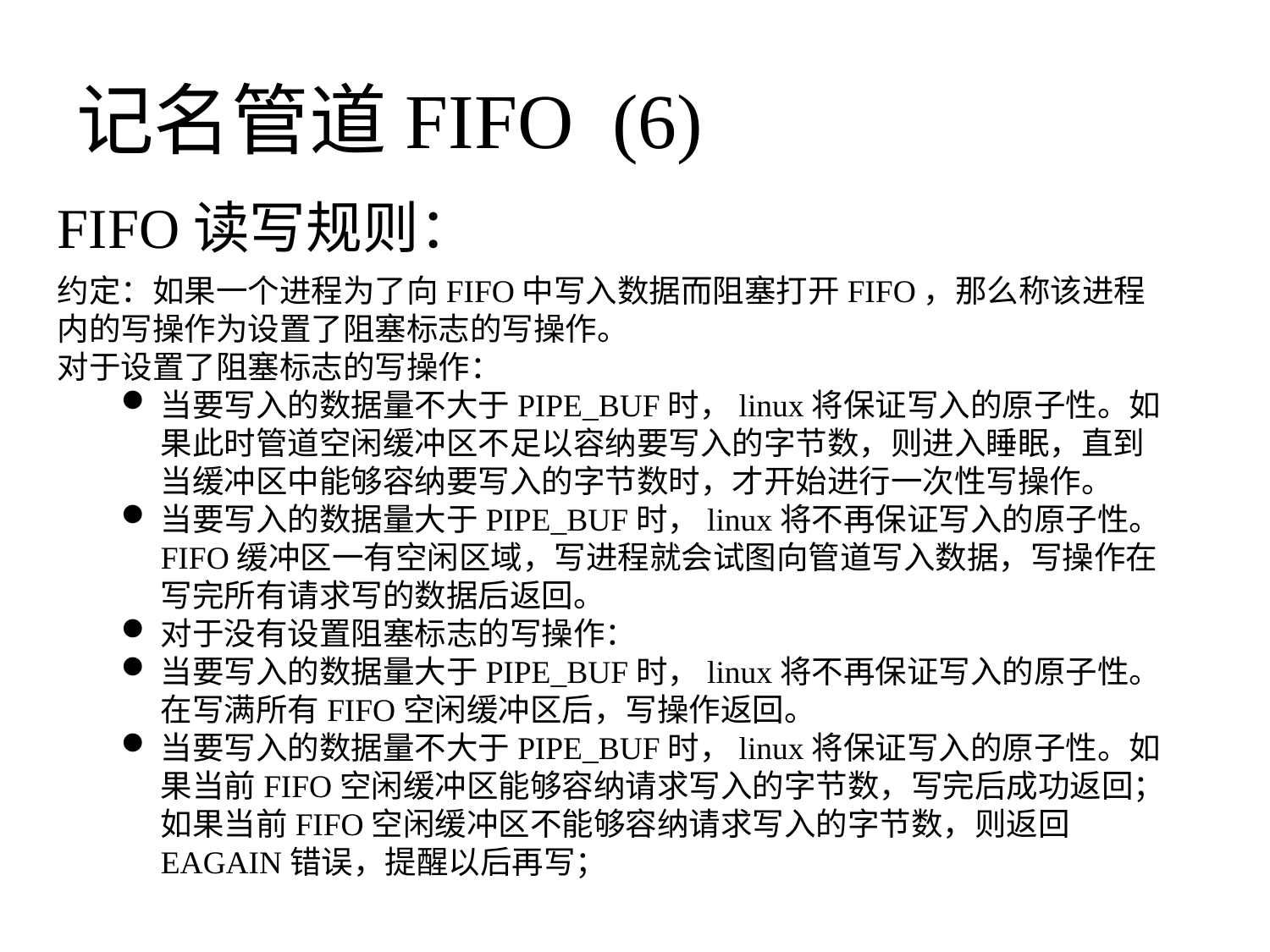

# 记名管道FIFO  (6)
FIFO读写规则：
约定：如果一个进程为了向FIFO中写入数据而阻塞打开FIFO，那么称该进程内的写操作为设置了阻塞标志的写操作。
对于设置了阻塞标志的写操作：
当要写入的数据量不大于PIPE_BUF时，linux将保证写入的原子性。如果此时管道空闲缓冲区不足以容纳要写入的字节数，则进入睡眠，直到当缓冲区中能够容纳要写入的字节数时，才开始进行一次性写操作。
当要写入的数据量大于PIPE_BUF时，linux将不再保证写入的原子性。FIFO缓冲区一有空闲区域，写进程就会试图向管道写入数据，写操作在写完所有请求写的数据后返回。
对于没有设置阻塞标志的写操作：
当要写入的数据量大于PIPE_BUF时，linux将不再保证写入的原子性。在写满所有FIFO空闲缓冲区后，写操作返回。
当要写入的数据量不大于PIPE_BUF时，linux将保证写入的原子性。如果当前FIFO空闲缓冲区能够容纳请求写入的字节数，写完后成功返回；如果当前FIFO空闲缓冲区不能够容纳请求写入的字节数，则返回EAGAIN错误，提醒以后再写；